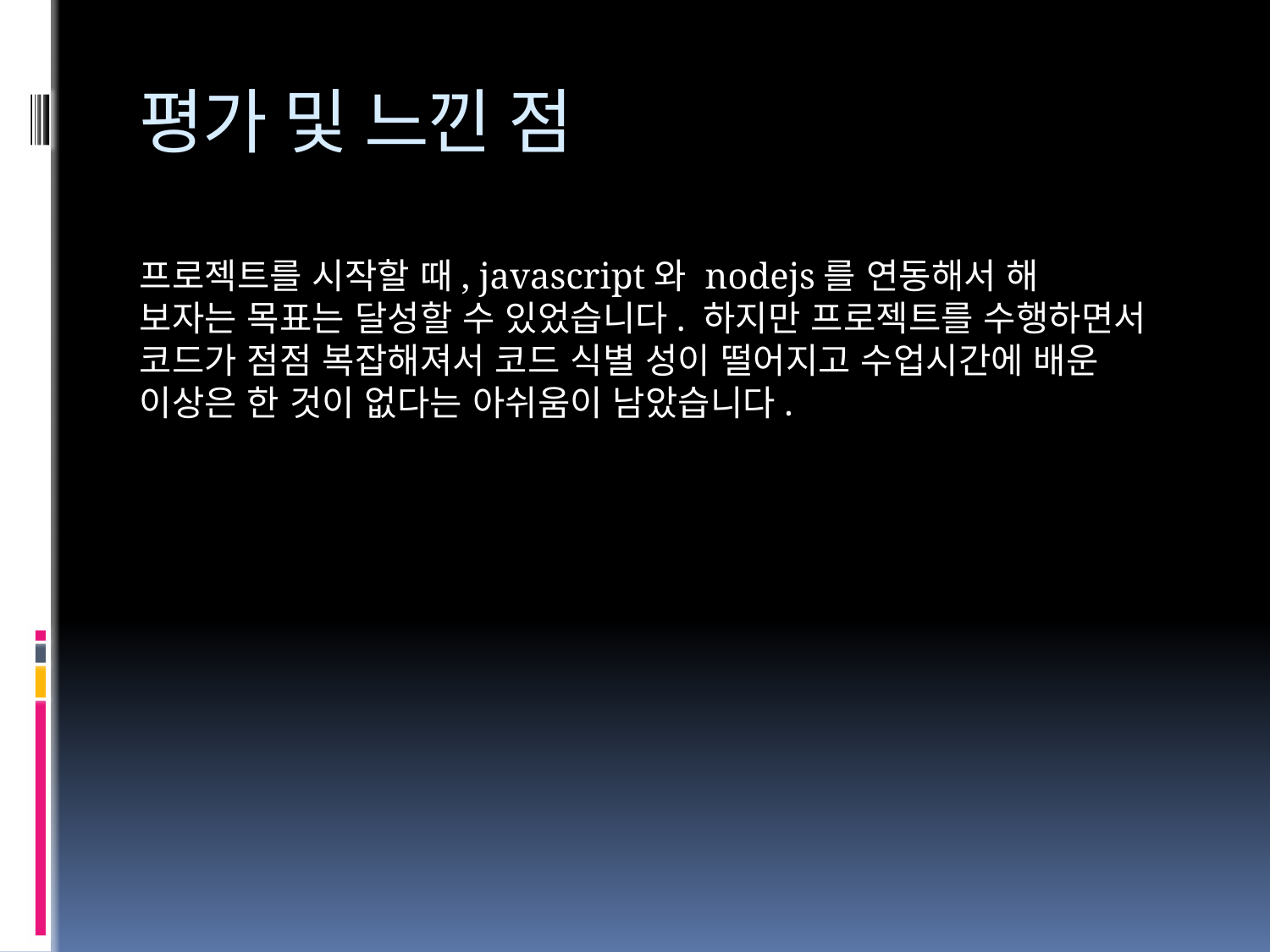

# 평가 및 느낀 점
프로젝트를 시작할 때, javascript와 nodejs를 연동해서 해               보자는 목표는 달성할 수 있었습니다. 하지만 프로젝트를 수행하면서 코드가 점점 복잡해져서 코드 식별 성이 떨어지고 수업시간에 배운 이상은 한 것이 없다는 아쉬움이 남았습니다.